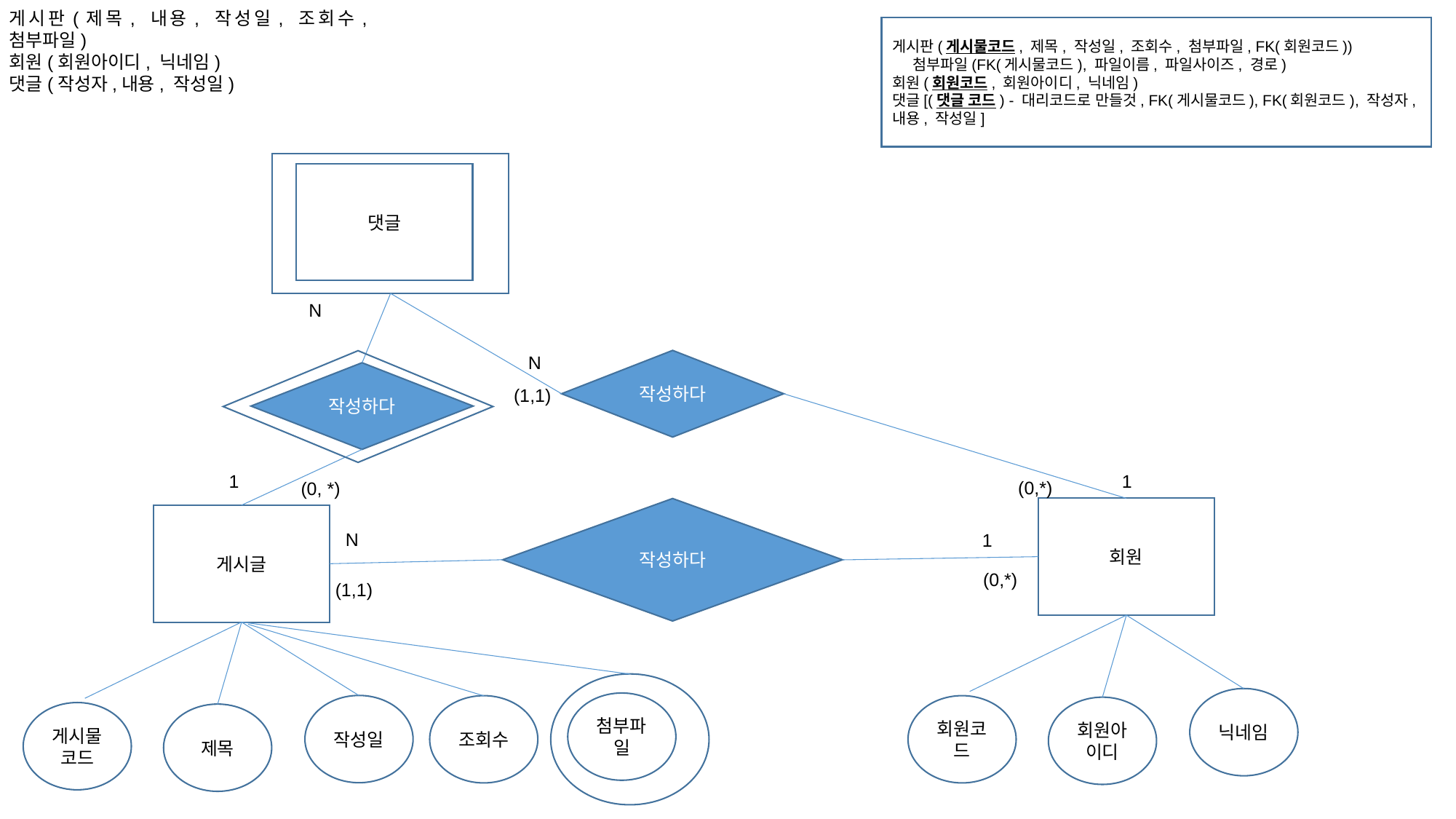

게시판(제목, 내용, 작성일, 조회수, 첨부파일)
회원(회원아이디, 닉네임)
댓글(작성자,내용, 작성일)
게시판(게시물코드, 제목, 작성일, 조회수, 첨부파일, FK(회원코드))
    첨부파일(FK(게시물코드), 파일이름, 파일사이즈, 경로)
회원(회원코드, 회원아이디, 닉네임)
댓글[(댓글 코드) - 대리코드로 만들것, FK(게시물코드), FK(회원코드), 작성자, 내용, 작성일]

댓글
N
작성하다

N
작성하다
(1,1)
1
1
(0,*)
(0, *)
회원
닉네임
회원코드
회원아이디
작성하다
게시글

첨부파일
작성일
조회수
게시물 코드
제목
N
1
(0,*)
(1,1)